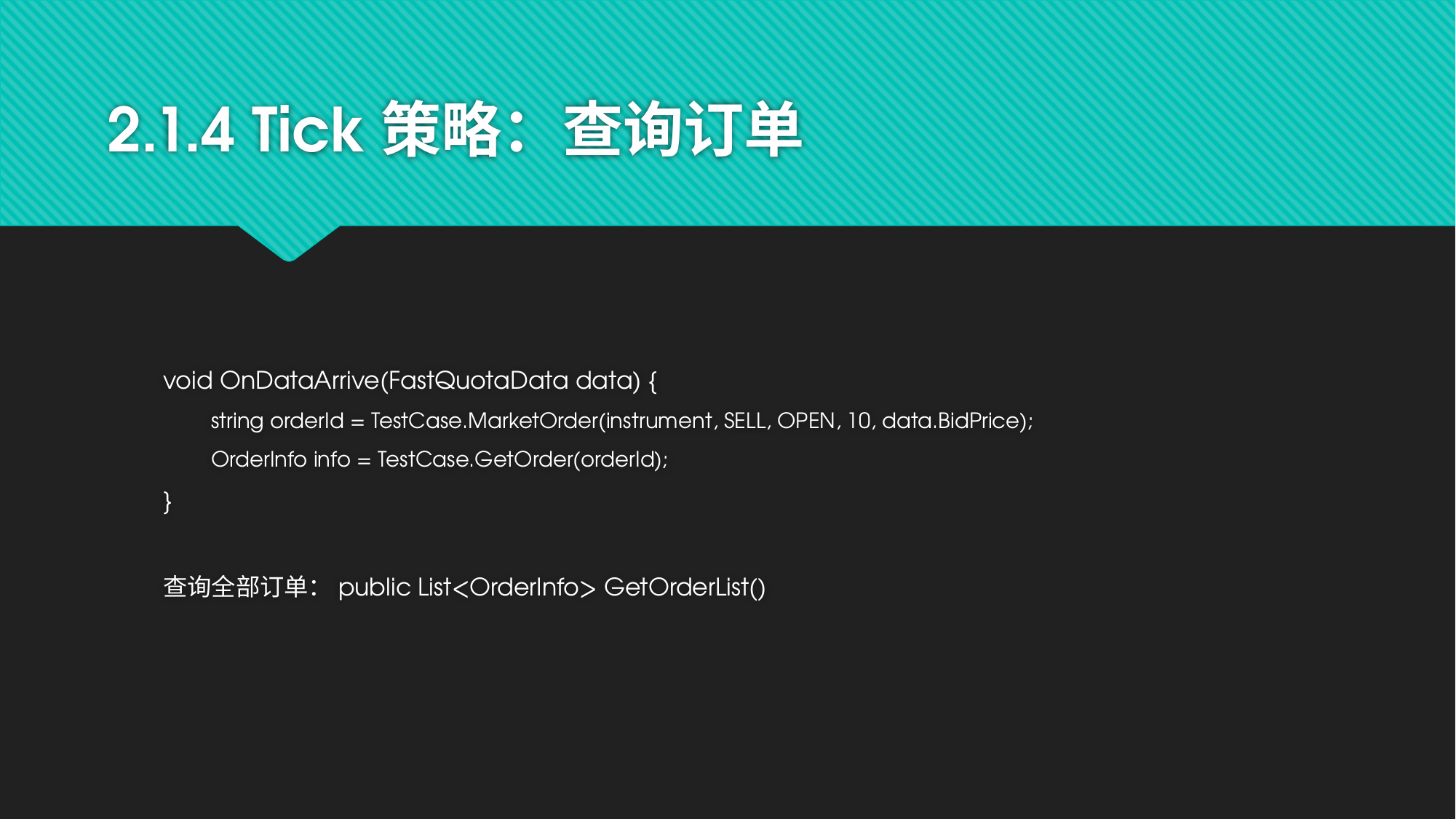

# 2.1.4 Tick策略：查询订单
void OnDataArrive(FastQuotaData data) {
string orderId = TestCase.MarketOrder(instrument, SELL, OPEN, 10, data.BidPrice);
OrderInfo info = TestCase.GetOrder(orderId);
}

查询全部订单：public List<OrderInfo> GetOrderList()